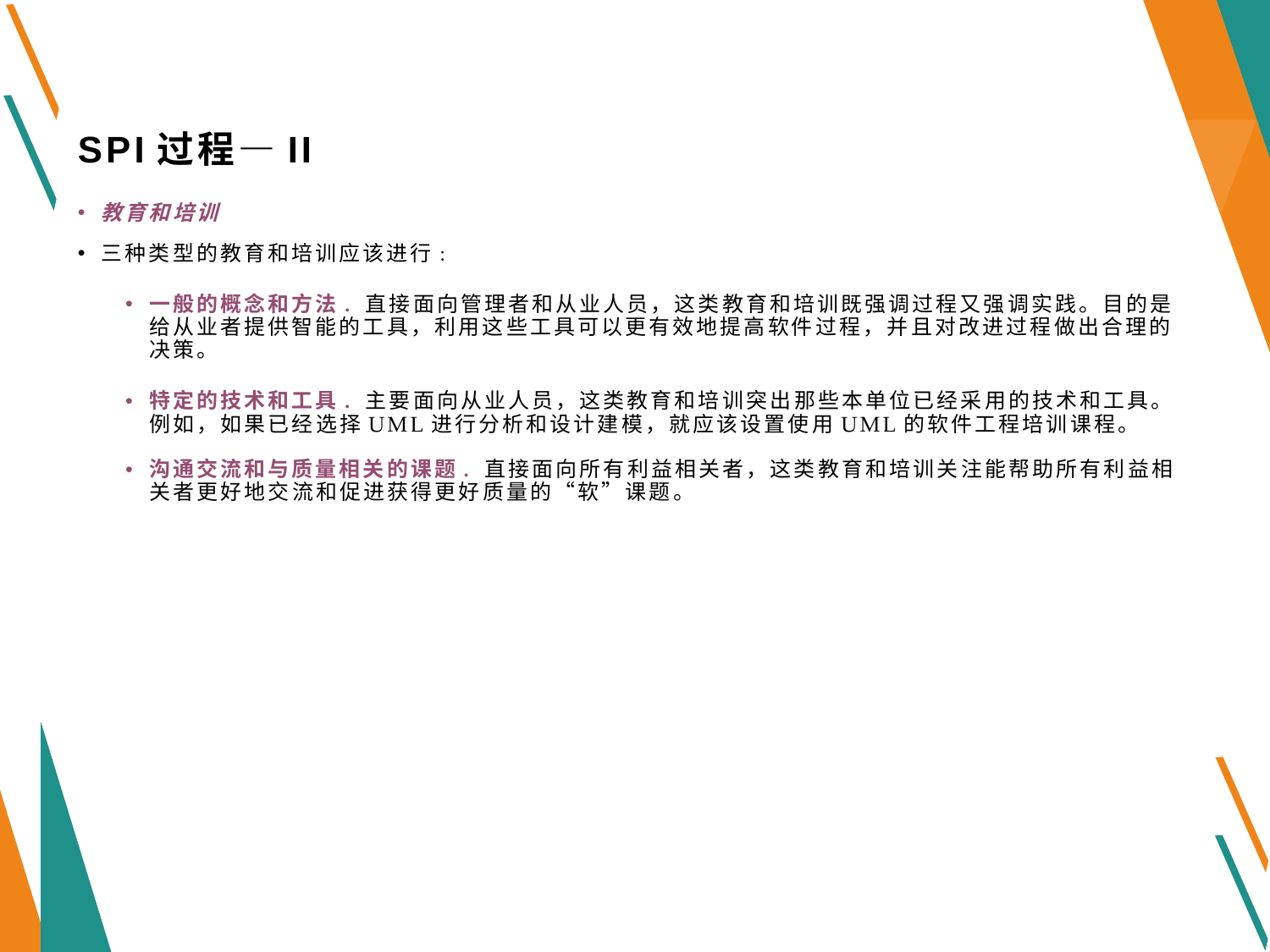

# SPI过程—II
教育和培训
三种类型的教育和培训应该进行:
一般的概念和方法. 直接面向管理者和从业人员，这类教育和培训既强调过程又强调实践。目的是给从业者提供智能的工具，利用这些工具可以更有效地提高软件过程，并且对改进过程做出合理的决策。
特定的技术和工具. 主要面向从业人员，这类教育和培训突出那些本单位已经采用的技术和工具。例如，如果已经选择UML进行分析和设计建模，就应该设置使用UML的软件工程培训课程。
沟通交流和与质量相关的课题. 直接面向所有利益相关者，这类教育和培训关注能帮助所有利益相关者更好地交流和促进获得更好质量的“软”课题。
9